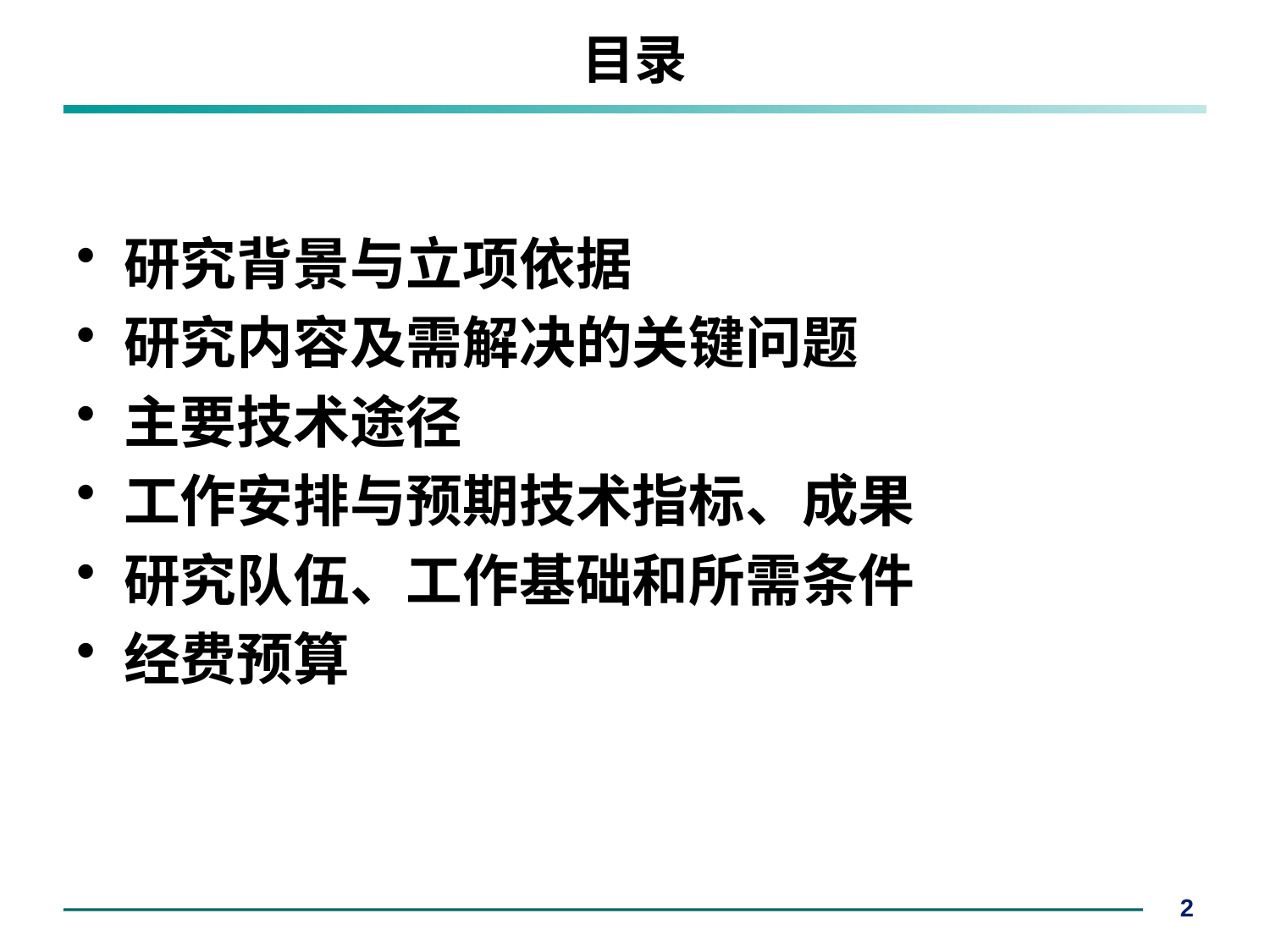

# 目录
研究背景与立项依据
研究内容及需解决的关键问题
主要技术途径
工作安排与预期技术指标、成果
研究队伍、工作基础和所需条件
经费预算
2